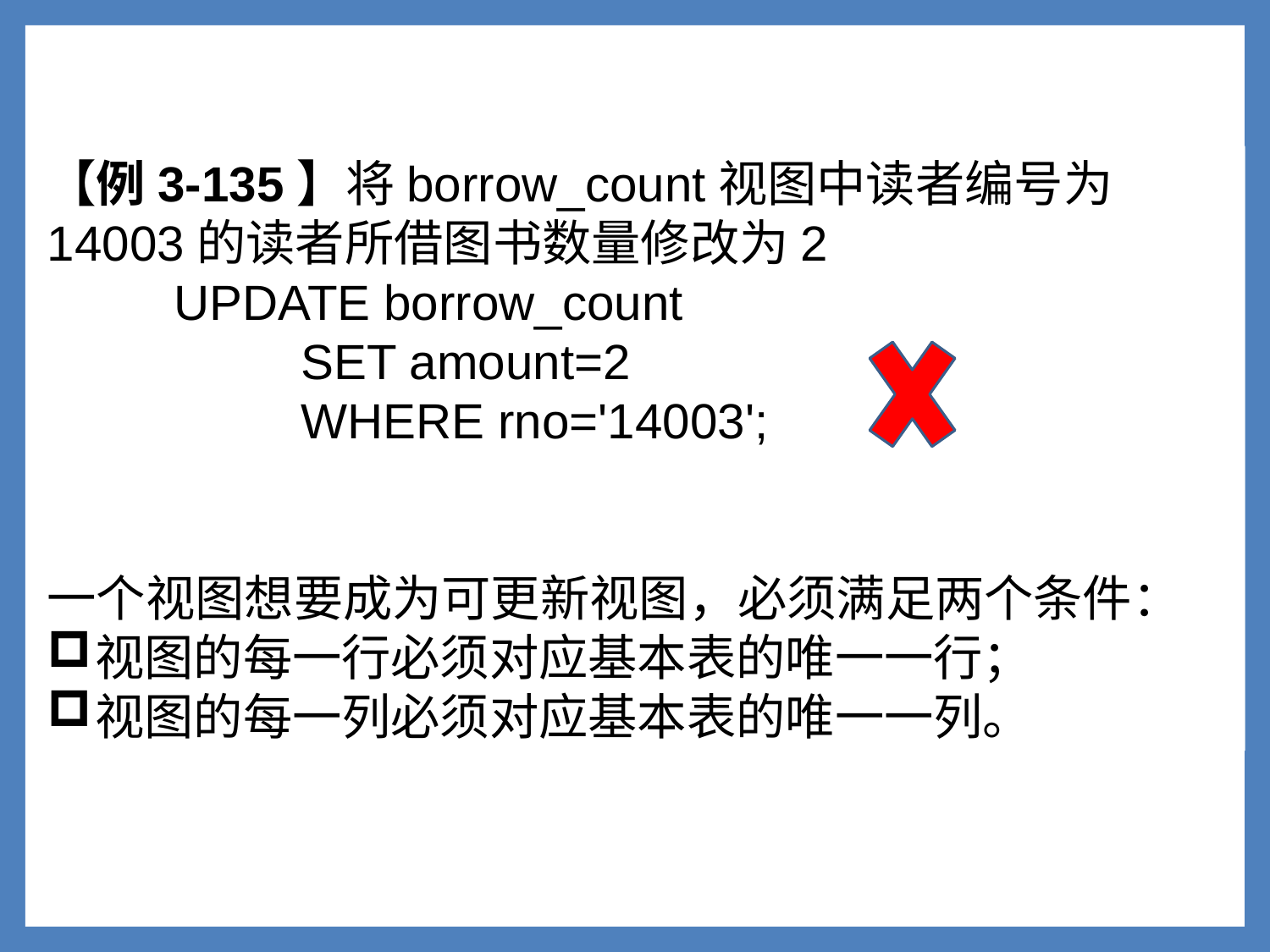

【例3-135】将borrow_count视图中读者编号为14003的读者所借图书数量修改为2
	UPDATE borrow_count
		SET amount=2
		WHERE rno='14003';

一个视图想要成为可更新视图，必须满足两个条件：
视图的每一行必须对应基本表的唯一一行；
视图的每一列必须对应基本表的唯一一列。
1